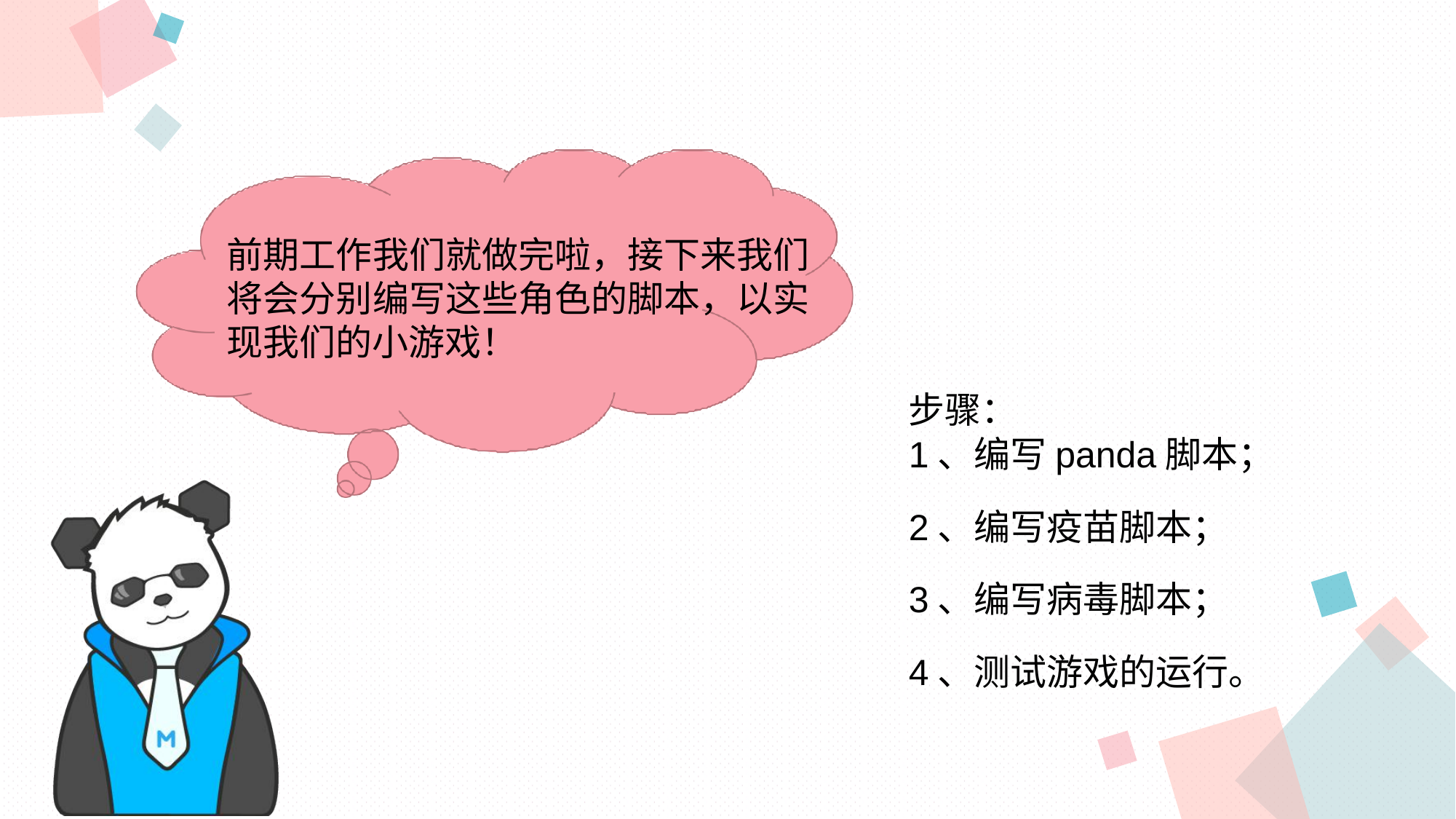

# 前期工作我们就做完啦，接下来我们将会分别编写这些角色的脚本，以实现我们的小游戏！
步骤：
1、编写panda脚本；

2、编写疫苗脚本；

3、编写病毒脚本；

4、测试游戏的运行。